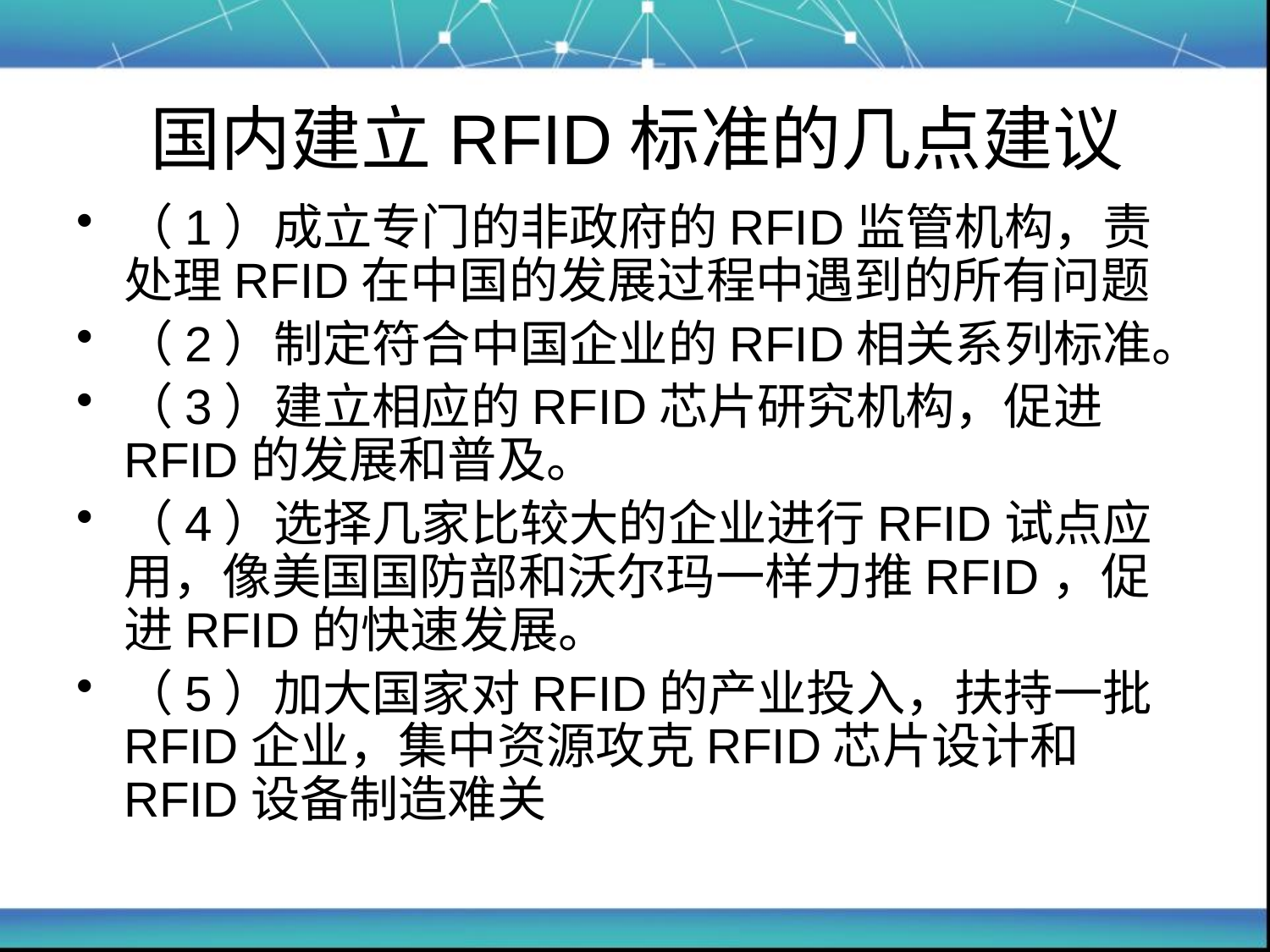

# 国内建立RFID标准的几点建议
（1）成立专门的非政府的RFID监管机构，责处理RFID在中国的发展过程中遇到的所有问题
（2）制定符合中国企业的RFID相关系列标准。
（3）建立相应的RFID芯片研究机构，促进RFID的发展和普及。
（4）选择几家比较大的企业进行RFID试点应用，像美国国防部和沃尔玛一样力推RFID，促进RFID的快速发展。
（5）加大国家对RFID的产业投入，扶持一批RFID企业，集中资源攻克RFID芯片设计和RFID设备制造难关